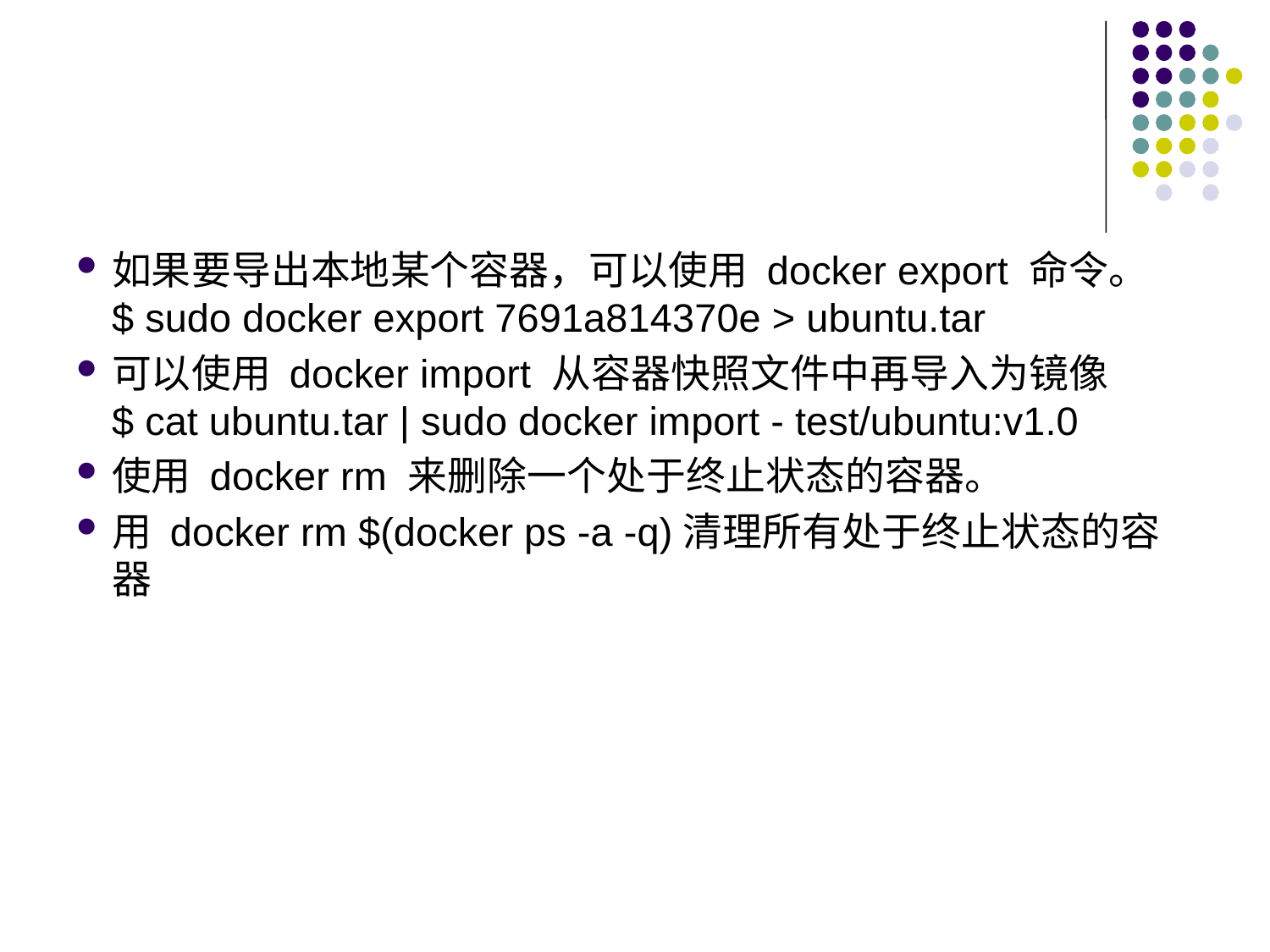

#
如果要导出本地某个容器，可以使用 docker export 命令。    $ sudo docker export 7691a814370e > ubuntu.tar
可以使用 docker import 从容器快照文件中再导入为镜像
$ cat ubuntu.tar | sudo docker import - test/ubuntu:v1.0
使用 docker rm 来删除一个处于终止状态的容器。
用 docker rm $(docker ps -a -q)清理所有处于终止状态的容器